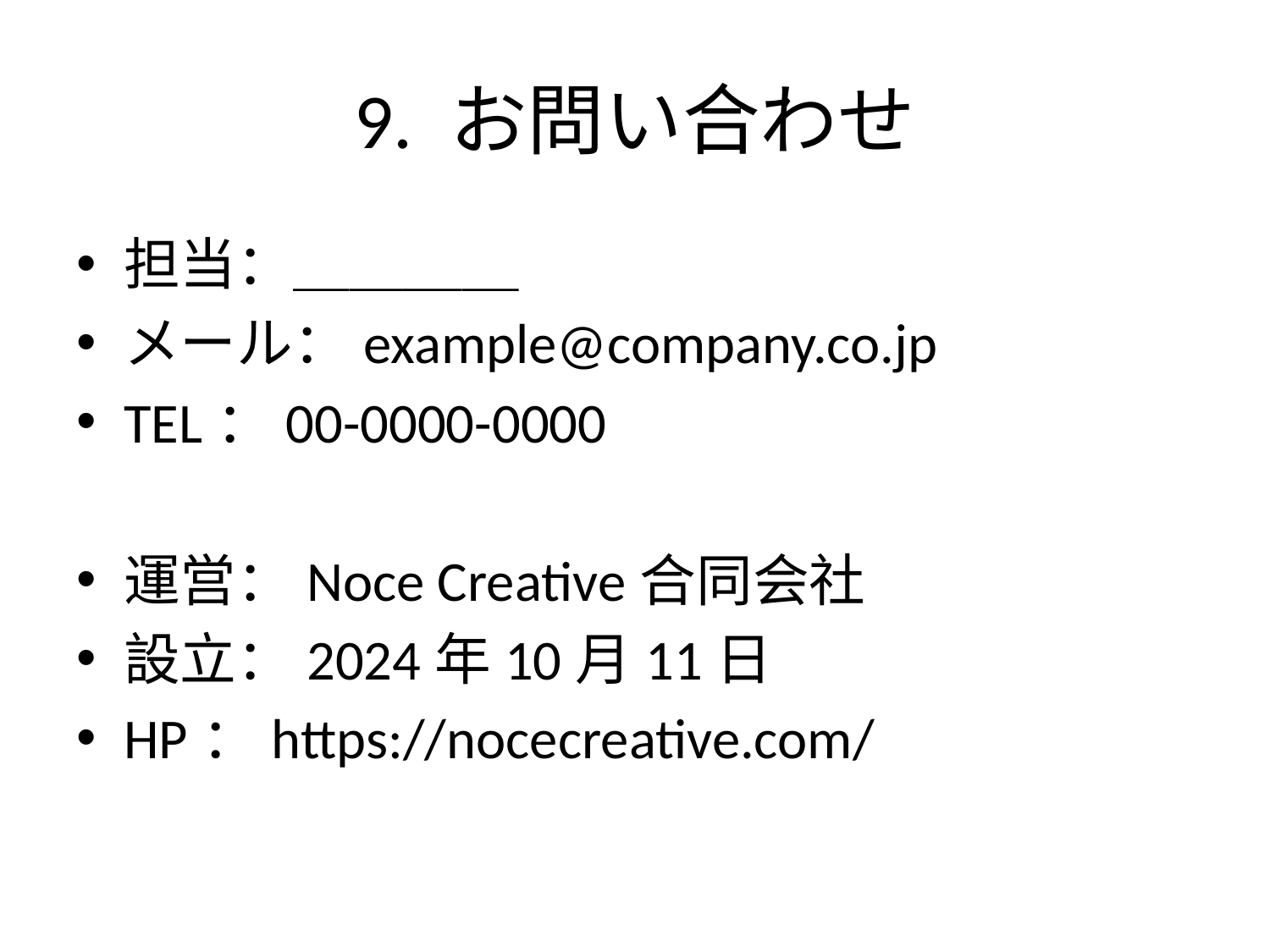

# 9. お問い合わせ
担当：＿＿＿＿
メール：example@company.co.jp
TEL：00-0000-0000

運営：Noce Creative合同会社
設立：2024年10月11日
HP：https://nocecreative.com/